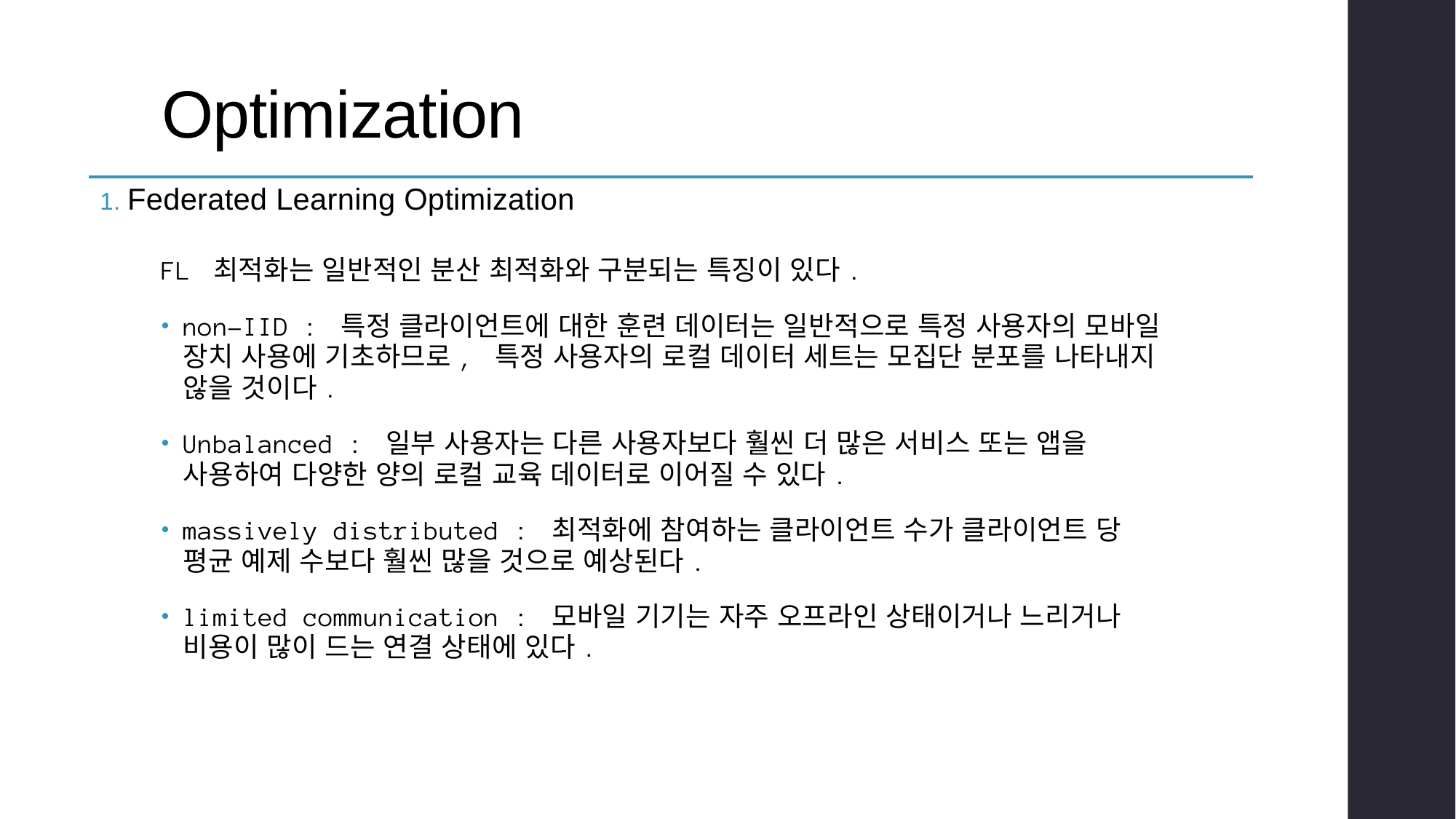

# Optimization
1. Federated Learning Optimization

FL 최적화는 일반적인 분산 최적화와 구분되는 특징이 있다.
non-IID : 특정 클라이언트에 대한 훈련 데이터는 일반적으로 특정 사용자의 모바일 장치 사용에 기초하므로, 특정 사용자의 로컬 데이터 세트는 모집단 분포를 나타내지 않을 것이다.
Unbalanced : 일부 사용자는 다른 사용자보다 훨씬 더 많은 서비스 또는 앱을 사용하여 다양한 양의 로컬 교육 데이터로 이어질 수 있다.
massively distributed : 최적화에 참여하는 클라이언트 수가 클라이언트 당 평균 예제 수보다 훨씬 많을 것으로 예상된다.
limited communication : 모바일 기기는 자주 오프라인 상태이거나 느리거나 비용이 많이 드는 연결 상태에 있다.